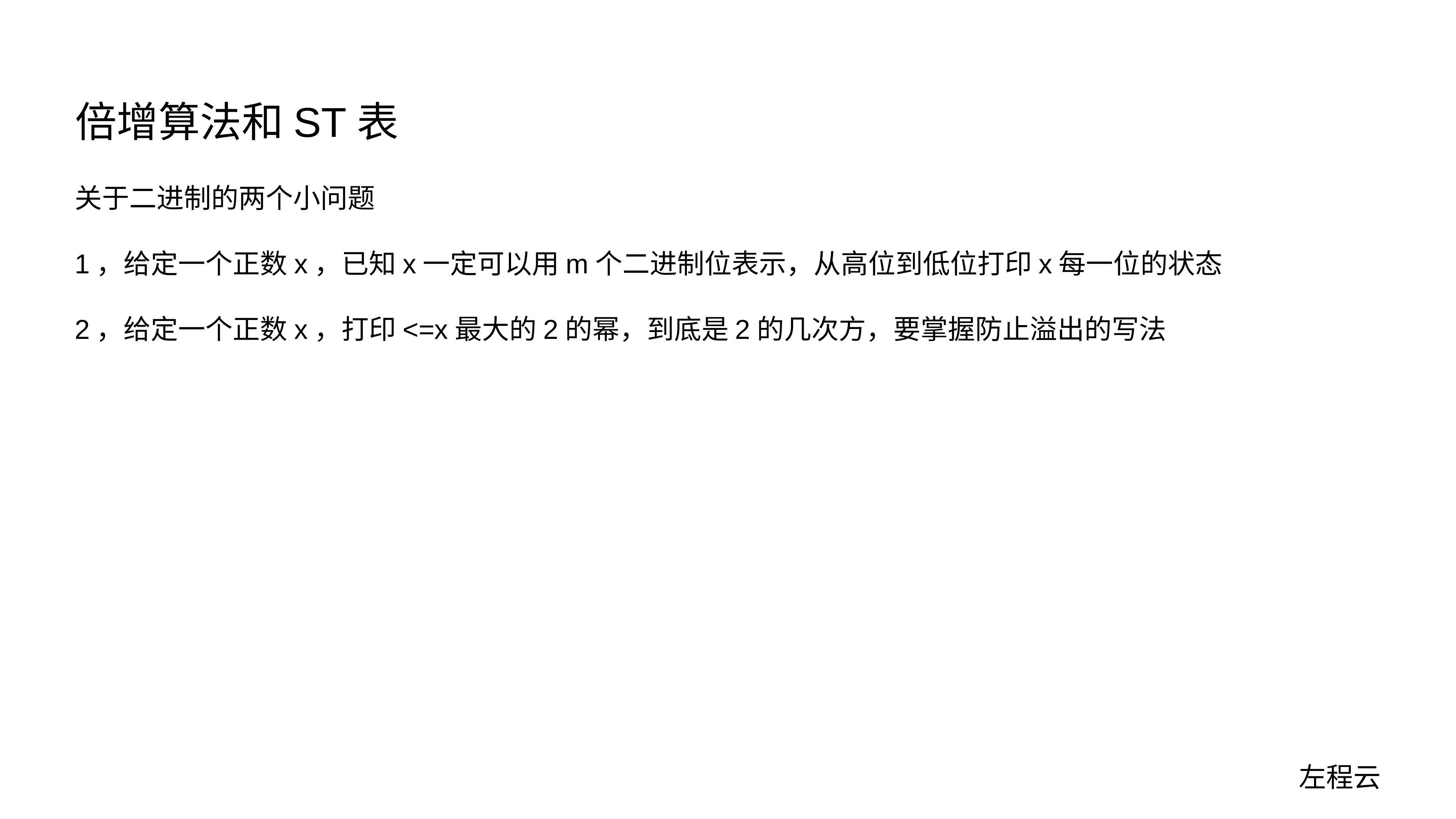

# 倍增算法和ST表
关于二进制的两个小问题

1，给定一个正数x，已知x一定可以用m个二进制位表示，从高位到低位打印x每一位的状态

2，给定一个正数x，打印<=x最大的2的幂，到底是2的几次方，要掌握防止溢出的写法
左程云